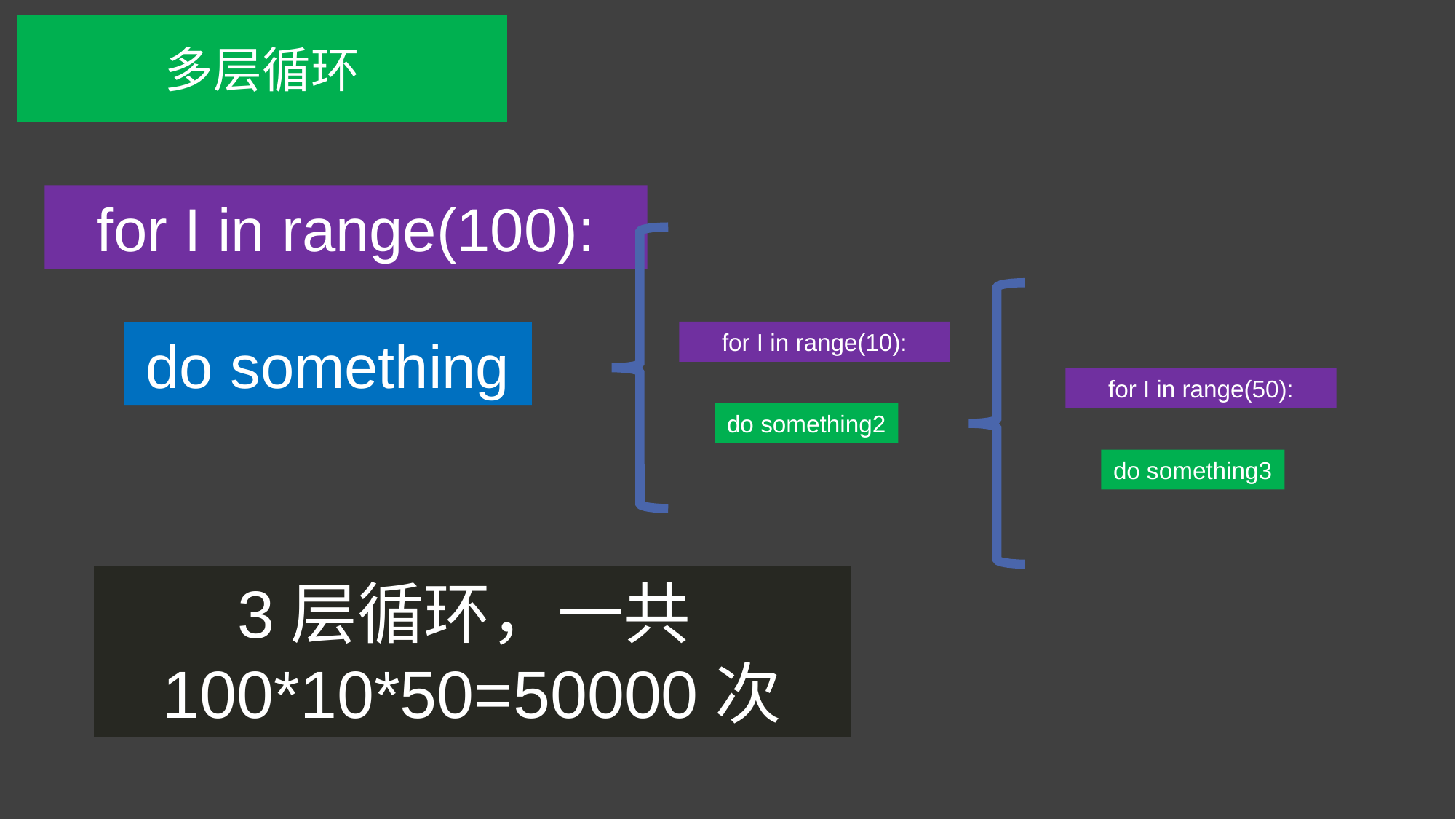

多层循环
for I in range(100):
do something

for I in range(10):
do something2
for I in range(50):
do something3
3层循环，一共100*10*50=50000次